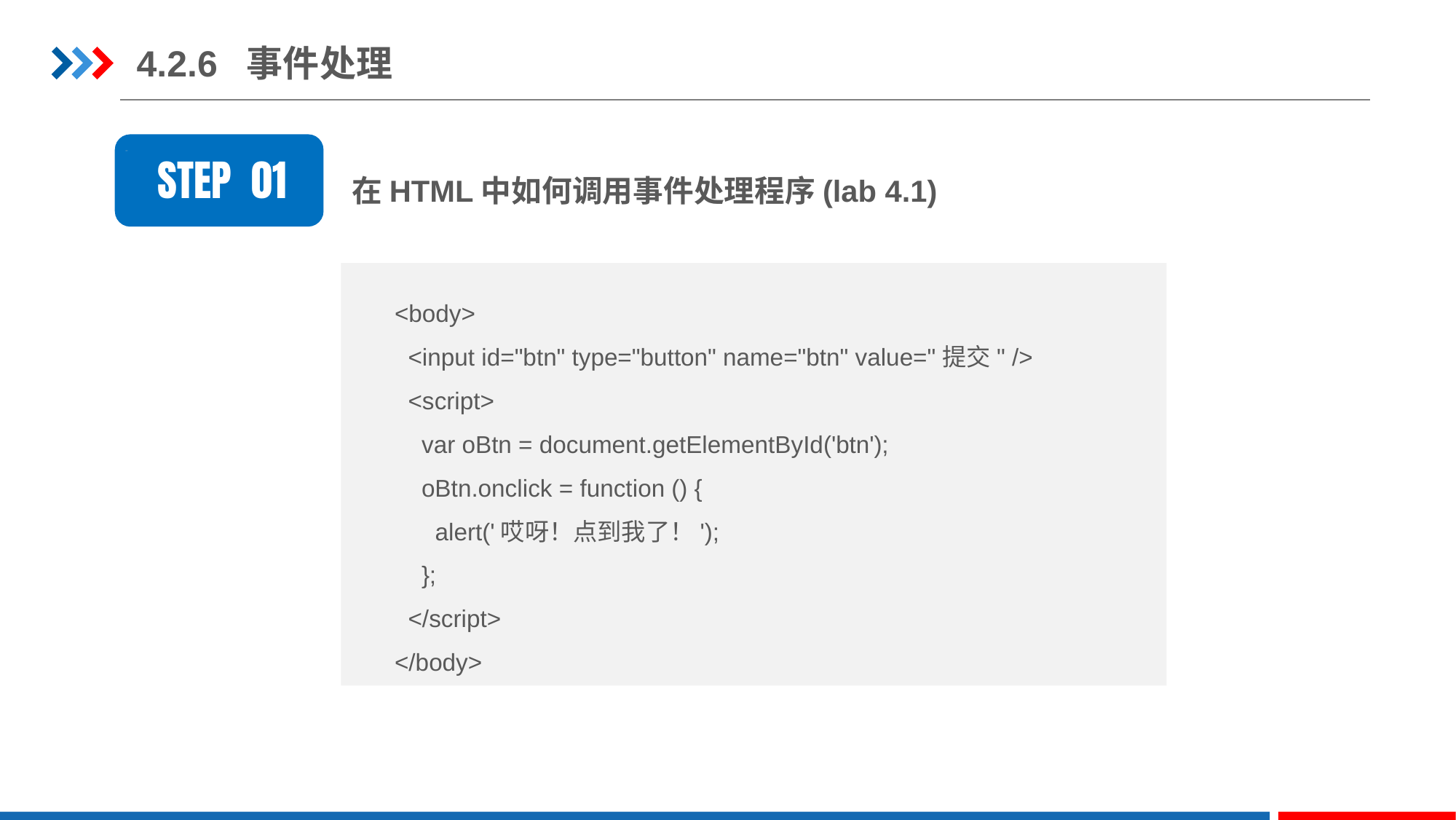

4.2.6  事件处理

在HTML中如何调用事件处理程序(lab 4.1)
STEP  01

<body>
  <input id="btn" type="button" name="btn" value="提交" />
  <script>
    var oBtn = document.getElementById('btn');
    oBtn.onclick = function () {
      alert('哎呀！点到我了！');
    };
  </script>
</body>